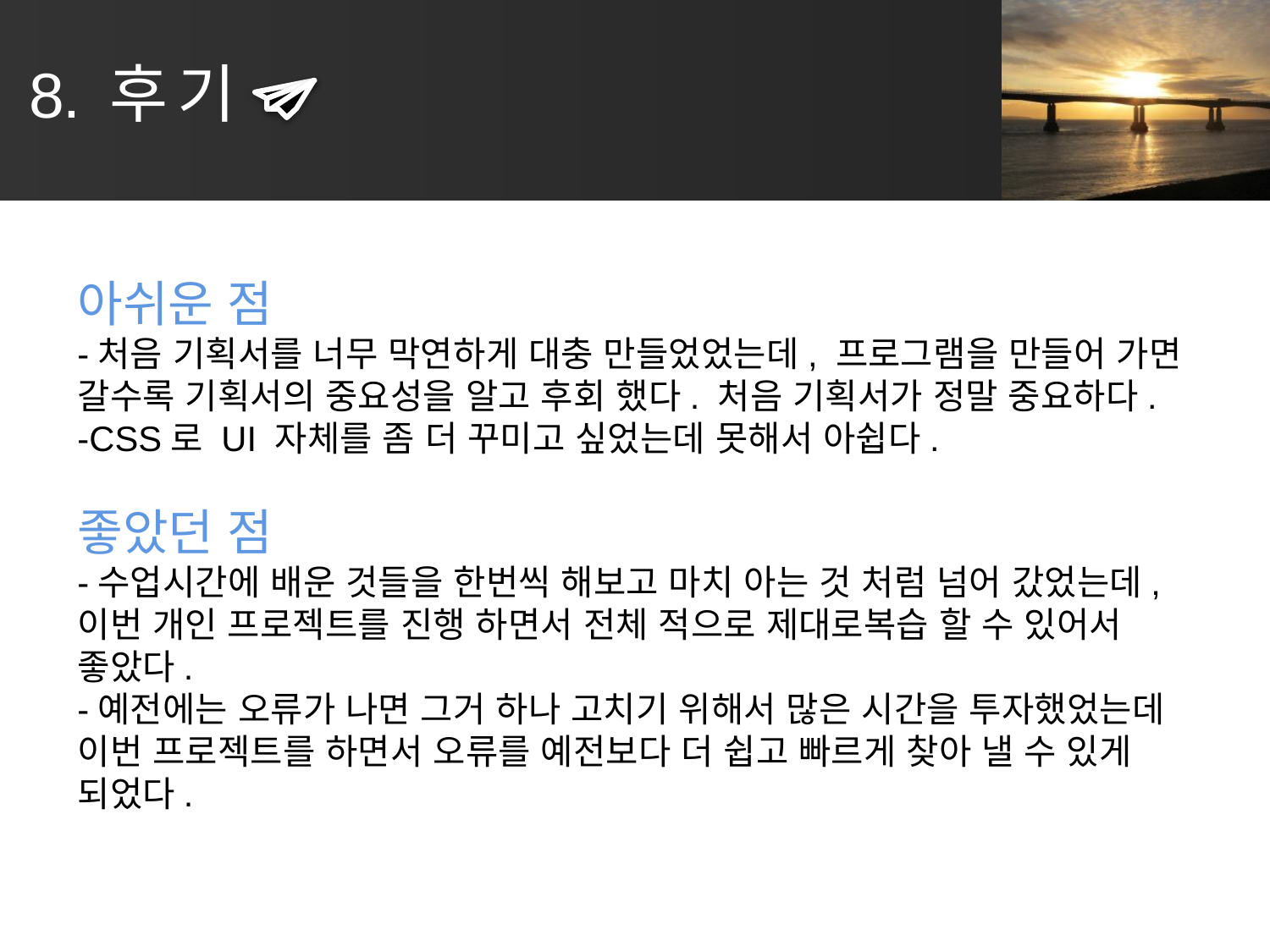

후기
8.

아쉬운 점
-처음 기획서를 너무 막연하게 대충 만들었었는데, 프로그램을 만들어 가면 갈수록 기획서의 중요성을 알고 후회 했다. 처음 기획서가 정말 중요하다.
-CSS로 UI 자체를 좀 더 꾸미고 싶었는데 못해서 아쉽다.

좋았던 점
-수업시간에 배운 것들을 한번씩 해보고 마치 아는 것 처럼 넘어 갔었는데, 이번 개인 프로젝트를 진행 하면서 전체 적으로 제대로복습 할 수 있어서 좋았다.
-예전에는 오류가 나면 그거 하나 고치기 위해서 많은 시간을 투자했었는데 이번 프로젝트를 하면서 오류를 예전보다 더 쉽고 빠르게 찾아 낼 수 있게 되었다.